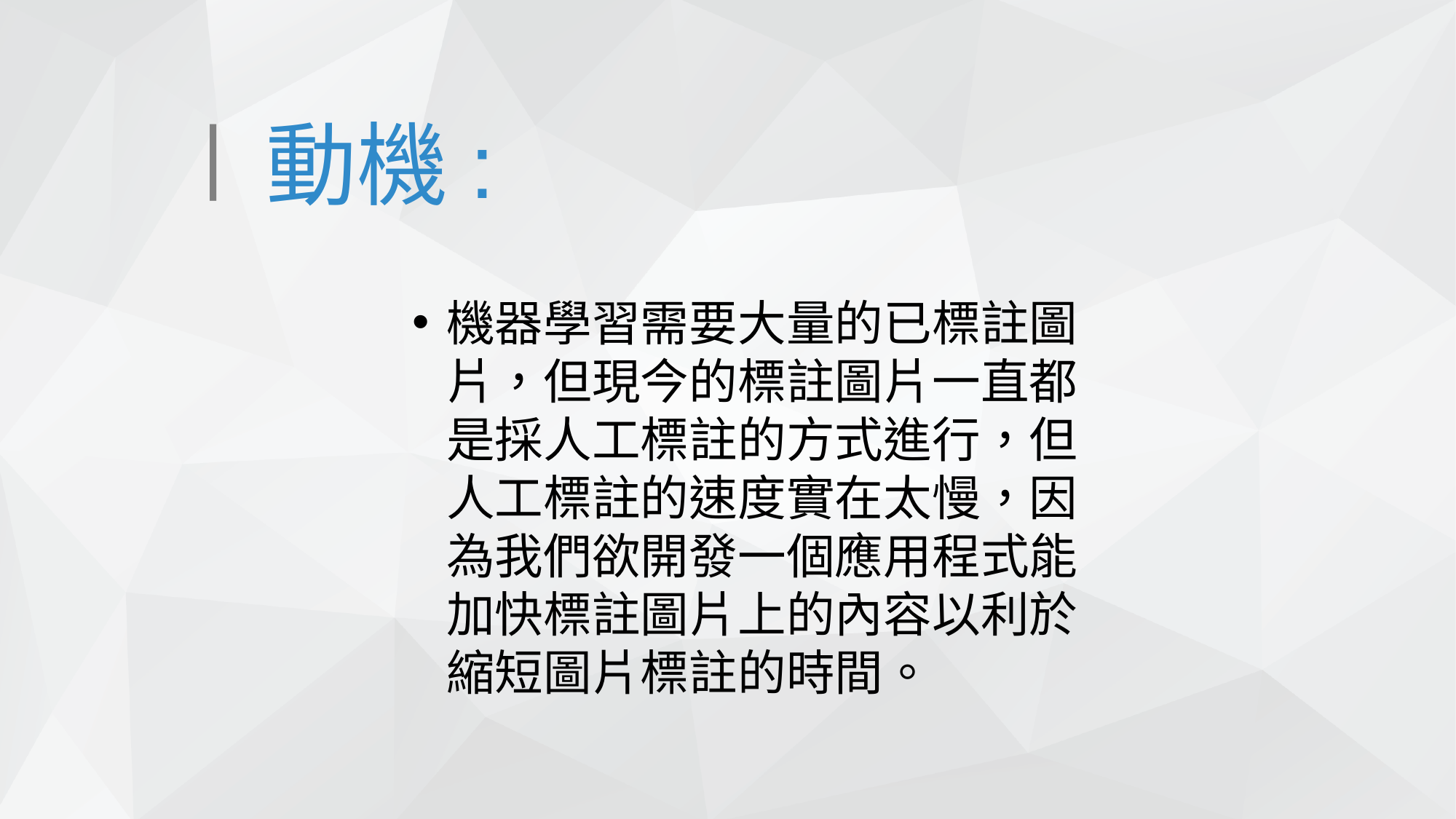

|
動機:

機器學習需要大量的已標註圖片，但現今的標註圖片一直都是採人工標註的方式進行，但人工標註的速度實在太慢，因為我們欲開發一個應用程式能加快標註圖片上的內容以利於縮短圖片標註的時間。